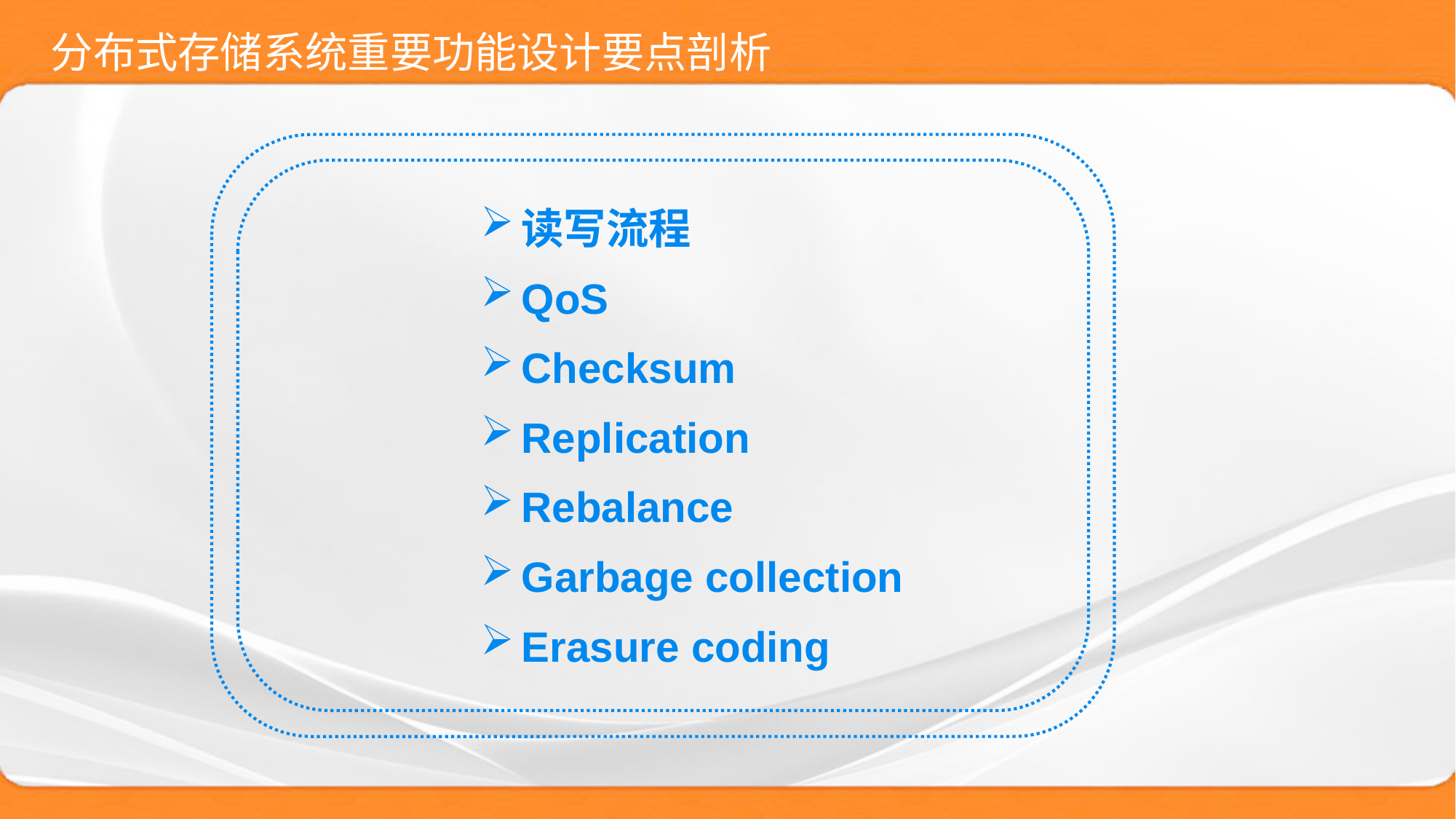

# 分布式存储系统重要功能设计要点剖析

读写流程
QoS
Checksum
Replication
Rebalance
Garbage collection
Erasure coding